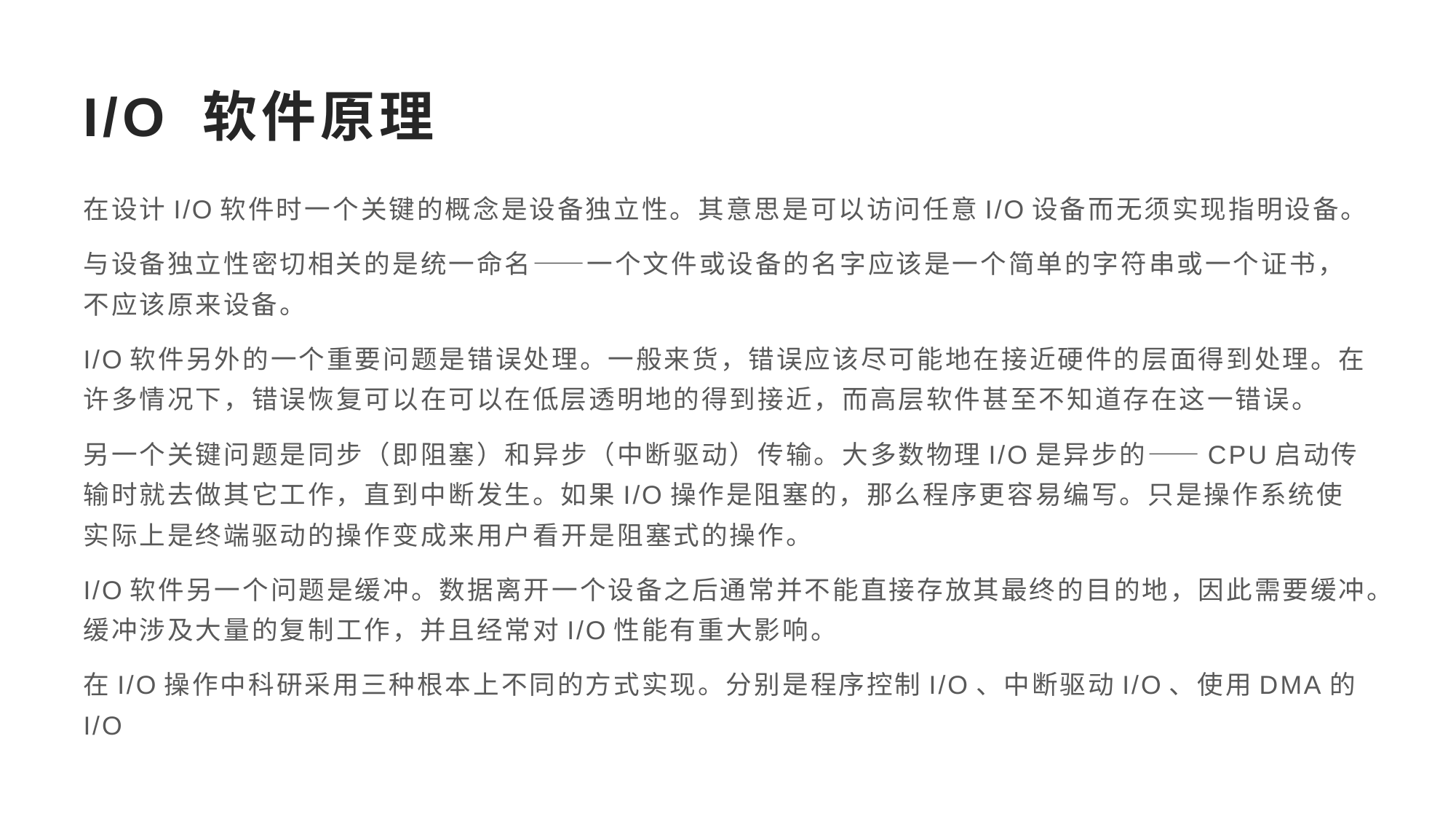

# I/O 软件原理
在设计I/O软件时一个关键的概念是设备独立性。其意思是可以访问任意I/O设备而无须实现指明设备。
与设备独立性密切相关的是统一命名——一个文件或设备的名字应该是一个简单的字符串或一个证书，不应该原来设备。
I/O软件另外的一个重要问题是错误处理。一般来货，错误应该尽可能地在接近硬件的层面得到处理。在许多情况下，错误恢复可以在可以在低层透明地的得到接近，而高层软件甚至不知道存在这一错误。
另一个关键问题是同步（即阻塞）和异步（中断驱动）传输。大多数物理I/O是异步的——CPU启动传输时就去做其它工作，直到中断发生。如果I/O操作是阻塞的，那么程序更容易编写。只是操作系统使实际上是终端驱动的操作变成来用户看开是阻塞式的操作。
I/O软件另一个问题是缓冲。数据离开一个设备之后通常并不能直接存放其最终的目的地，因此需要缓冲。缓冲涉及大量的复制工作，并且经常对I/O性能有重大影响。
在I/O操作中科研采用三种根本上不同的方式实现。分别是程序控制I/O、中断驱动I/O、使用DMA的I/O